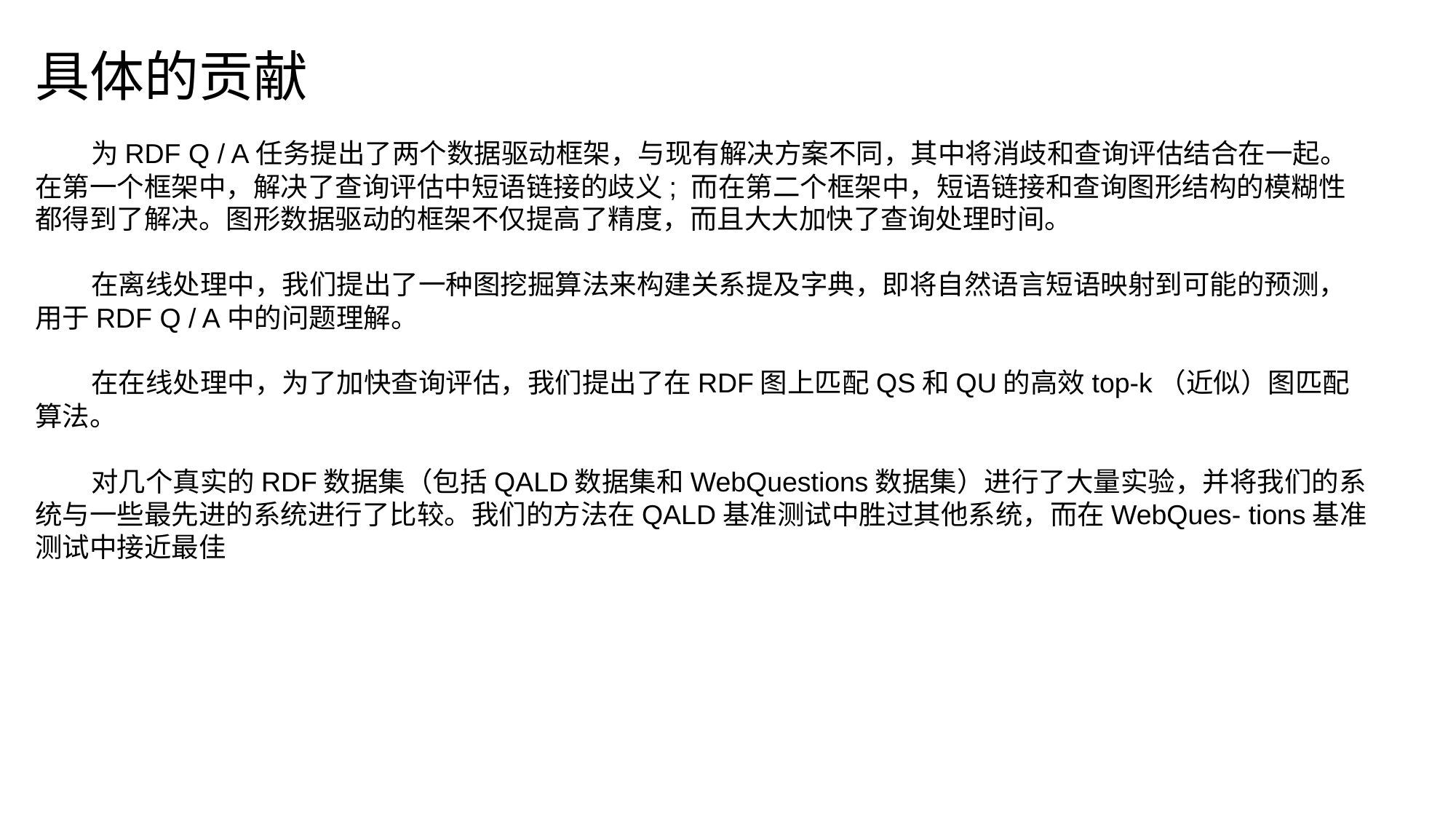

具体的贡献
        为RDF Q / A任务提出了两个数据驱动框架，与现有解决方案不同，其中将消歧和查询评估结合在一起。在第一个框架中，解决了查询评估中短语链接的歧义; 而在第二个框架中，短语链接和查询图形结构的模糊性都得到了解决。图形数据驱动的框架不仅提高了精度，而且大大加快了查询处理时间。

        在离线处理中，我们提出了一种图挖掘算法来构建关系提及字典，即将自然语言短语映射到可能的预测，用于RDF Q / A中的问题理解。

        在在线处理中，为了加快查询评估，我们提出了在RDF图上匹配QS和QU的高效top-k（近似）图匹配算法。

        对几个真实的RDF数据集（包括QALD数据集和WebQuestions数据集）进行了大量实验，并将我们的系统与一些最先进的系统进行了比较。我们的方法在QALD基准测试中胜过其他系统，而在WebQues- tions基准测试中接近最佳